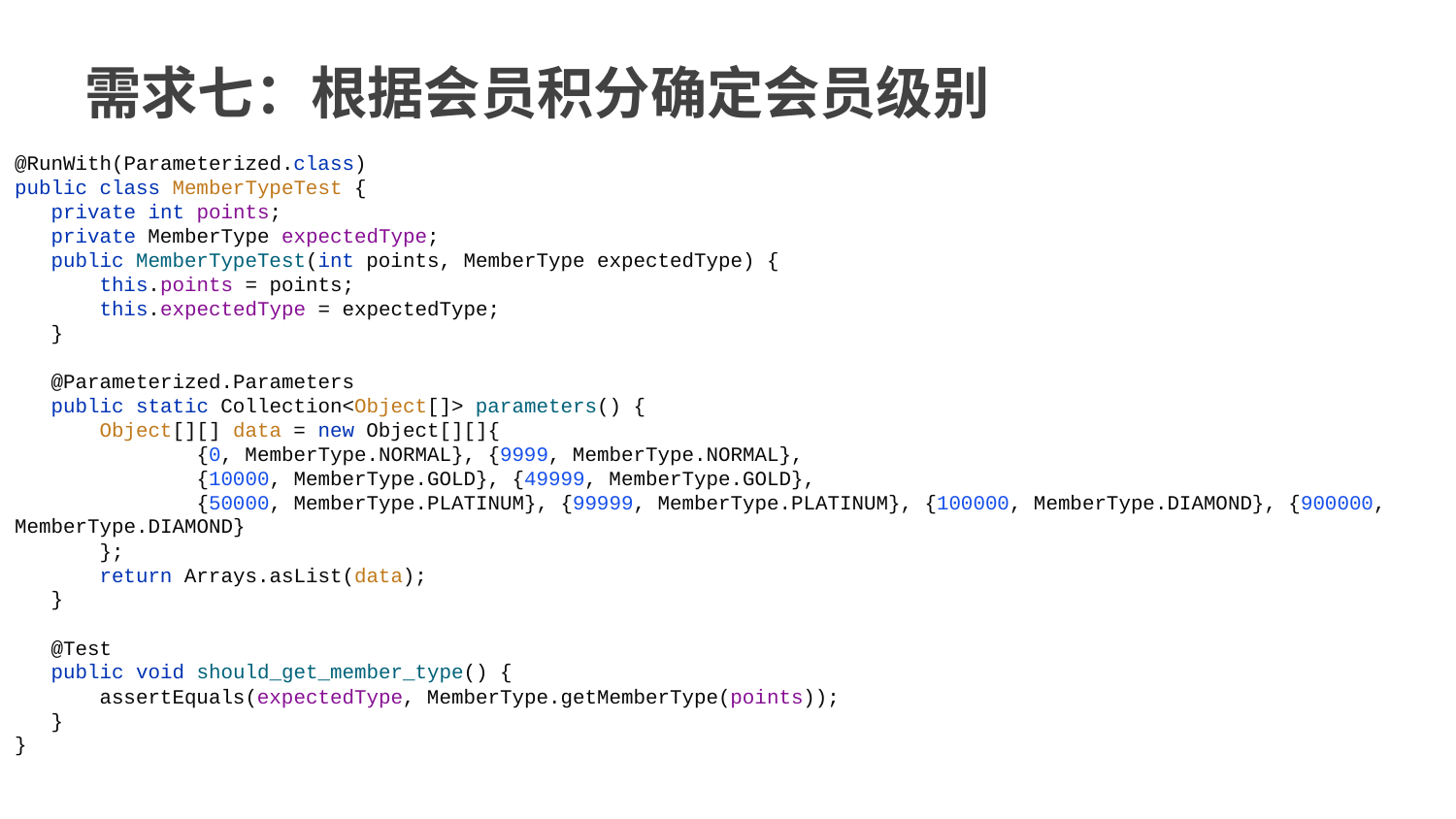

# 需求七：根据会员积分确定会员级别
@RunWith(Parameterized.class)
public class MemberTypeTest {
   private int points;
   private MemberType expectedType;
   public MemberTypeTest(int points, MemberType expectedType) {
       this.points = points;
       this.expectedType = expectedType;
   }

   @Parameterized.Parameters
   public static Collection<Object[]> parameters() {
       Object[][] data = new Object[][]{
               {0, MemberType.NORMAL}, {9999, MemberType.NORMAL},
               {10000, MemberType.GOLD}, {49999, MemberType.GOLD},
               {50000, MemberType.PLATINUM}, {99999, MemberType.PLATINUM}, {100000, MemberType.DIAMOND}, {900000, MemberType.DIAMOND}
       };
       return Arrays.asList(data);
   }

   @Test
   public void should_get_member_type() {
       assertEquals(expectedType, MemberType.getMemberType(points));
   }
}